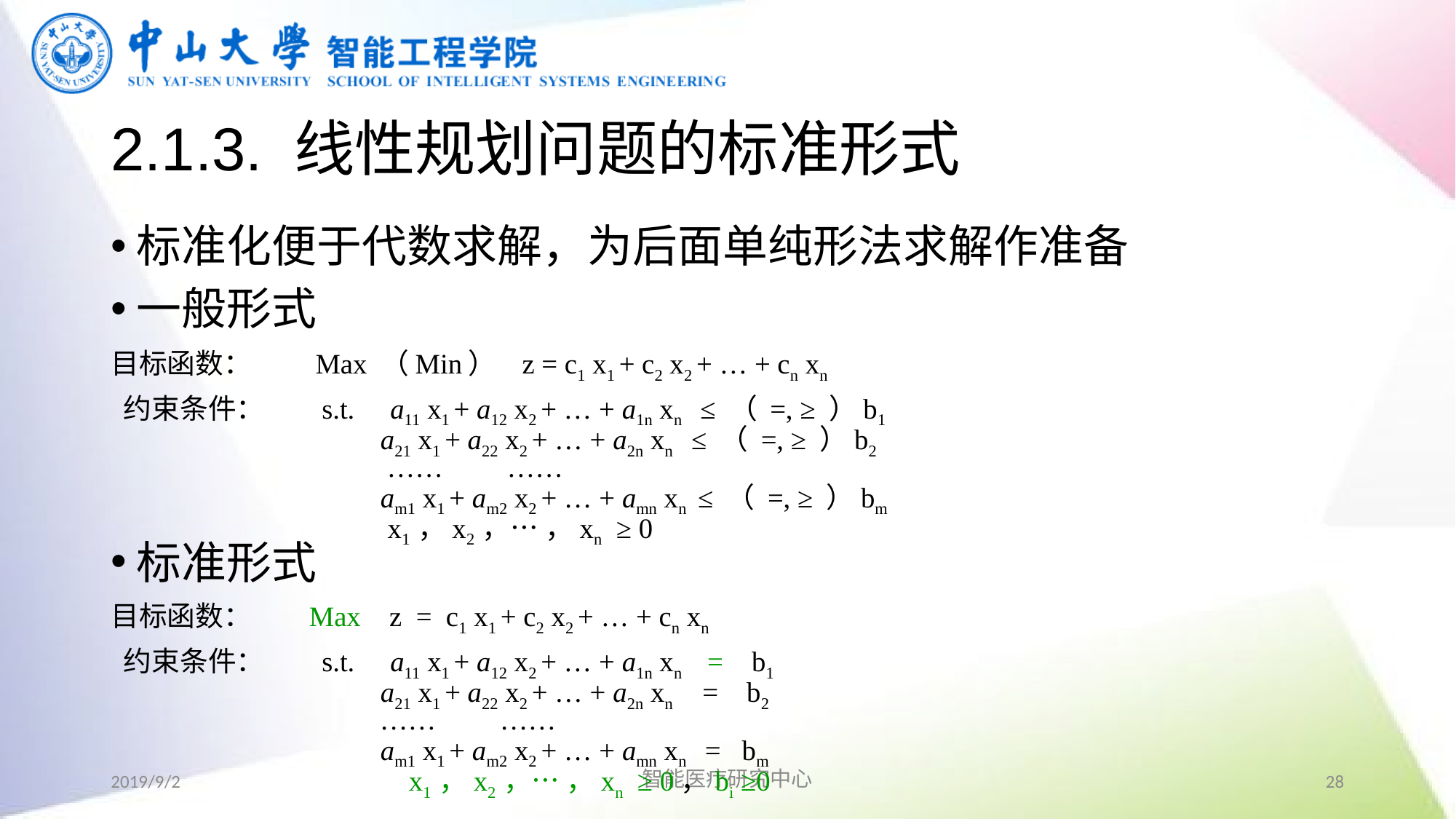

# 2.1.3. 线性规划问题的标准形式
标准化便于代数求解，为后面单纯形法求解作准备
一般形式
目标函数：         Max （Min）   z = c1 x1 + c2 x2 + … + cn xn
 约束条件：        s.t.     a11 x1 + a12 x2 + … + a1n xn   ≤ （ =, ≥ ）b1
                                      a21 x1 + a22 x2 + … + a2n xn   ≤ （ =, ≥ ）b2
                                       ……         ……
                                      am1 x1 + am2 x2 + … + amn xn  ≤ （ =, ≥ ）bm
                                       x1 ，x2 ，… ，xn  ≥ 0
标准形式
目标函数：        Max    z  =  c1 x1 + c2 x2 + … + cn xn
 约束条件：        s.t.     a11 x1 + a12 x2 + … + a1n xn    =    b1
                                      a21 x1 + a22 x2 + … + a2n xn     =    b2
                                      ……         ……
                                      am1 x1 + am2 x2 + … + amn xn   =   bm
                                          x1 ，x2 ，… ，xn  ≥ 0，bi ≥0

2019/9/2
智能医疗研究中心
28